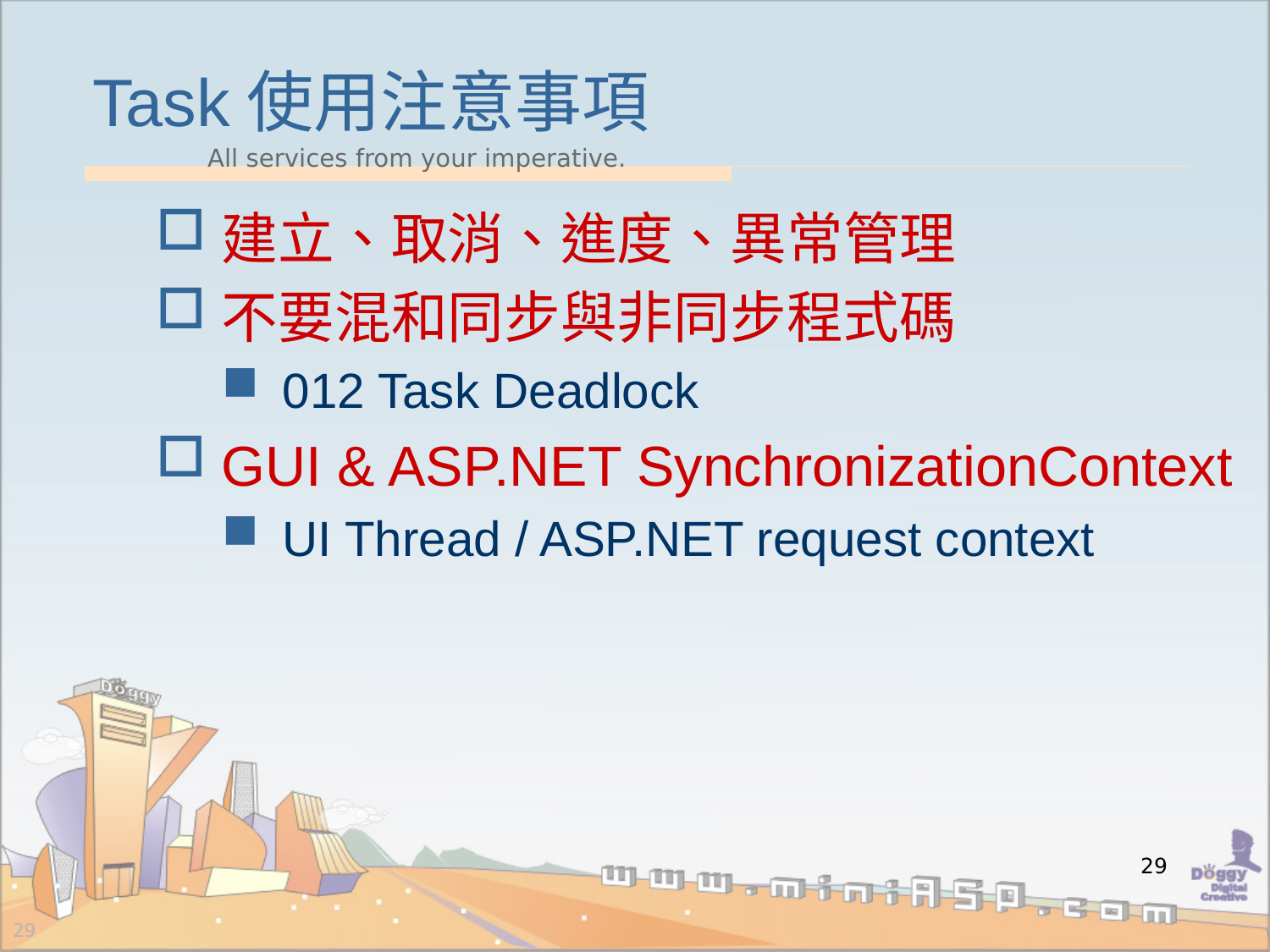

# Task使用注意事項
建立、取消、進度、異常管理
不要混和同步與非同步程式碼
012 Task Deadlock
GUI & ASP.NET SynchronizationContext
UI Thread / ASP.NET request context
29